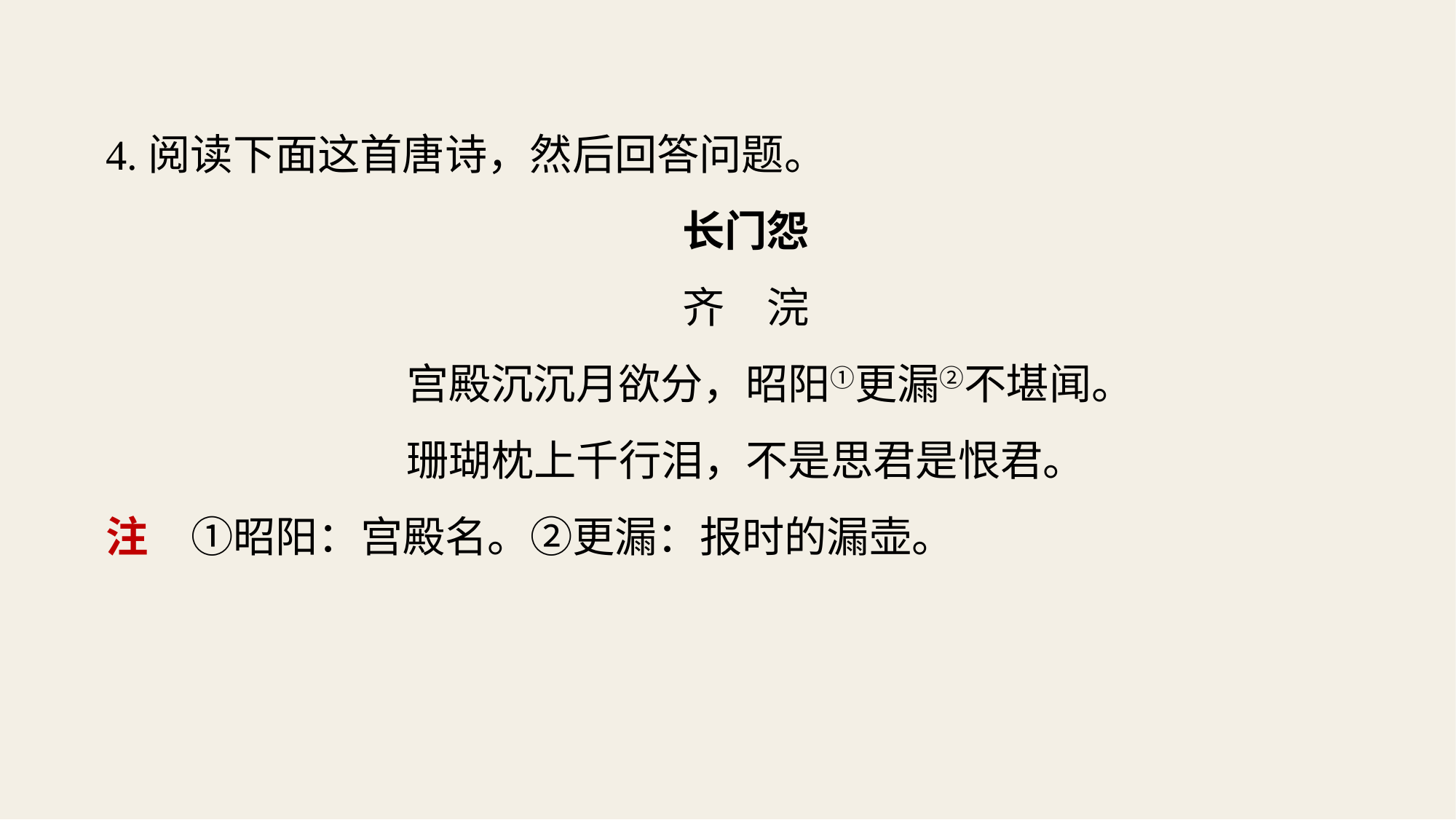

4.阅读下面这首唐诗，然后回答问题。
长门怨
齐　浣
    宫殿沉沉月欲分，昭阳①更漏②不堪闻。
珊瑚枕上千行泪，不是思君是恨君。
注　①昭阳：宫殿名。②更漏：报时的漏壶。